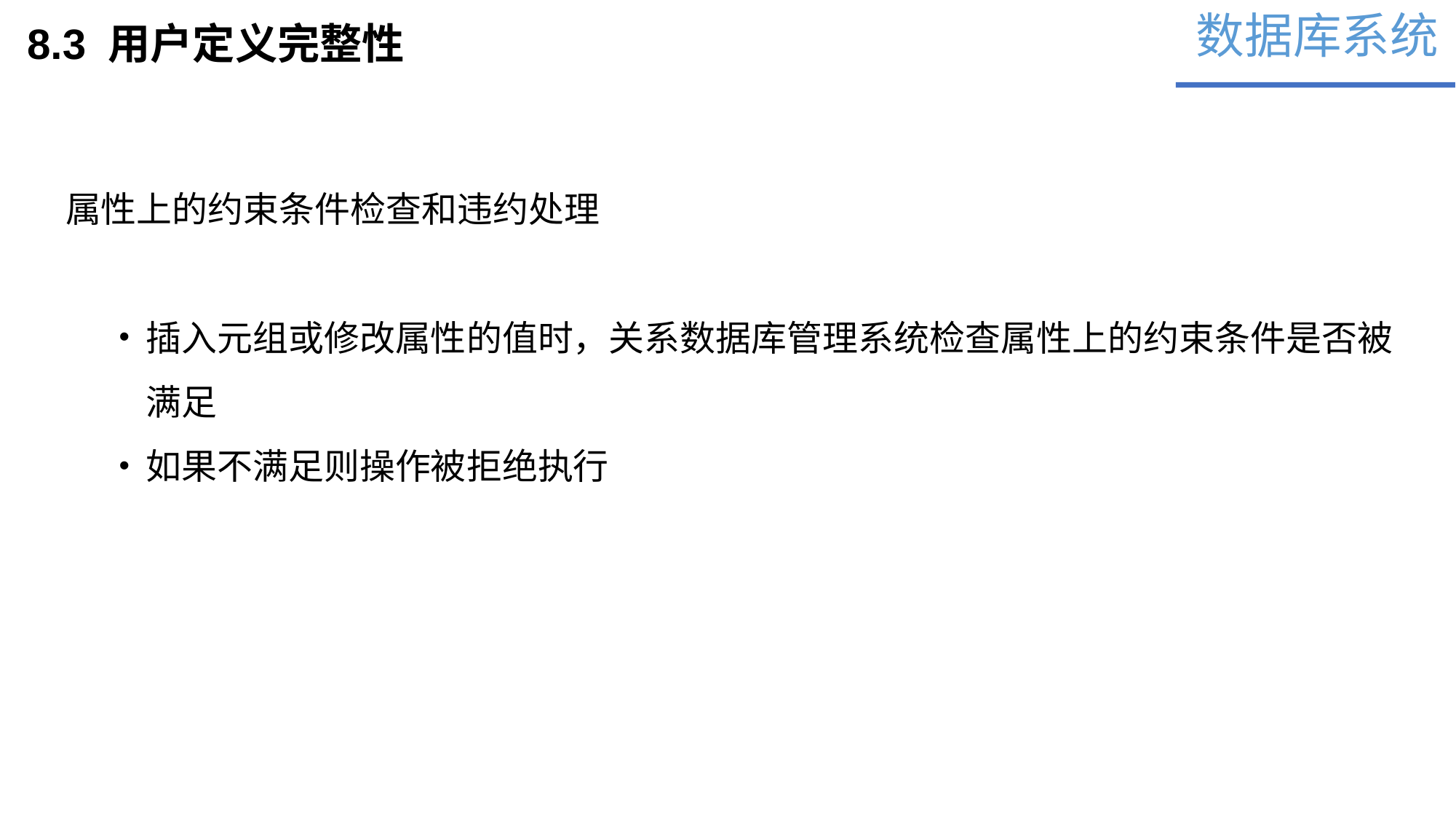

数据库系统
8.3 用户定义完整性

属性上的约束条件检查和违约处理

插入元组或修改属性的值时，关系数据库管理系统检查属性上的约束条件是否被满足
如果不满足则操作被拒绝执行